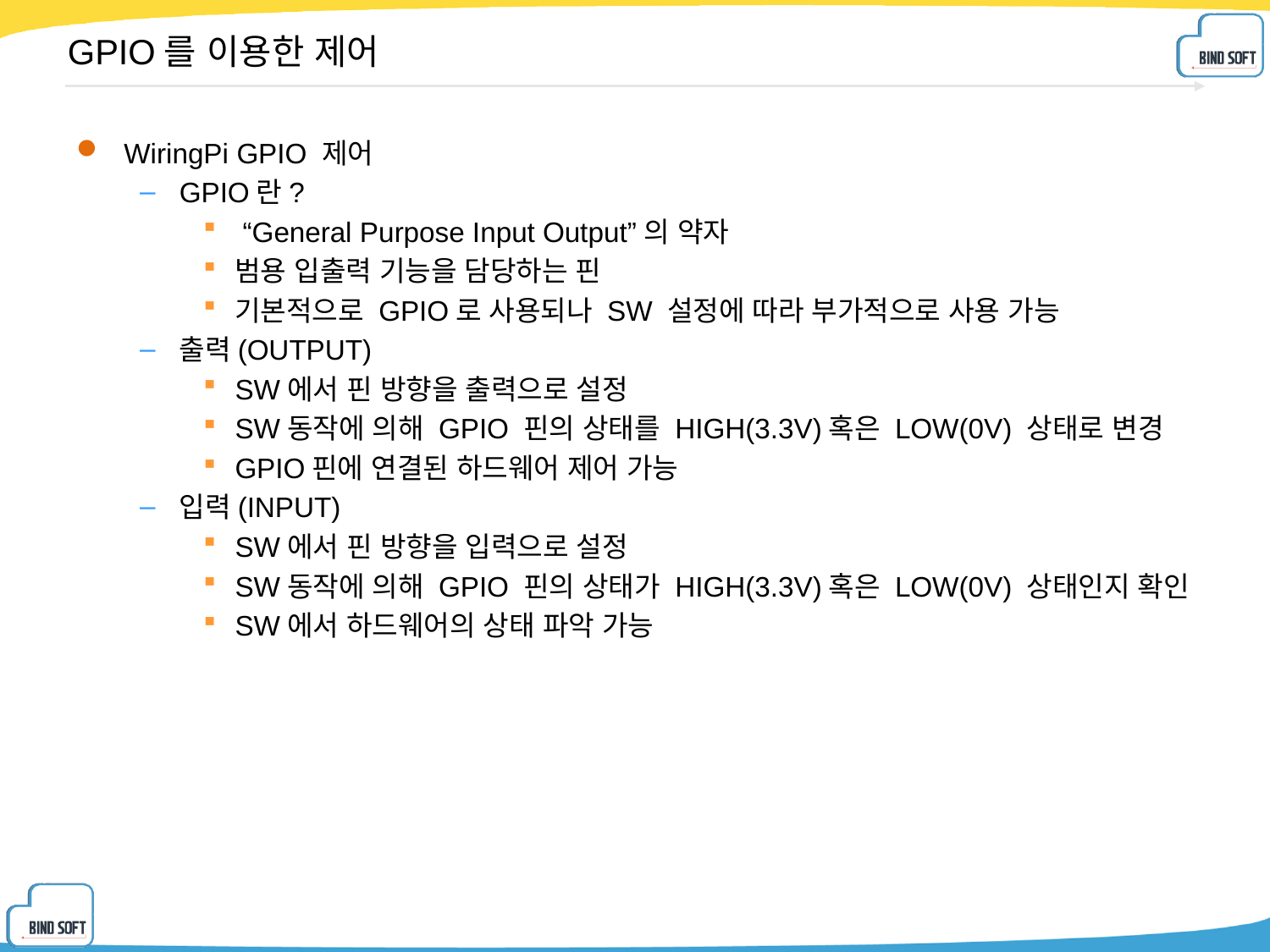

# GPIO를 이용한 제어
WiringPi GPIO 제어
GPIO란?
 “General Purpose Input Output”의 약자
범용 입출력 기능을 담당하는 핀
기본적으로 GPIO로 사용되나 SW 설정에 따라 부가적으로 사용 가능
출력(OUTPUT)
SW에서 핀 방향을 출력으로 설정
SW동작에 의해 GPIO 핀의 상태를 HIGH(3.3V)혹은 LOW(0V) 상태로 변경
GPIO핀에 연결된 하드웨어 제어 가능
입력(INPUT)
SW에서 핀 방향을 입력으로 설정
SW동작에 의해 GPIO 핀의 상태가 HIGH(3.3V)혹은 LOW(0V) 상태인지 확인
SW에서 하드웨어의 상태 파악 가능